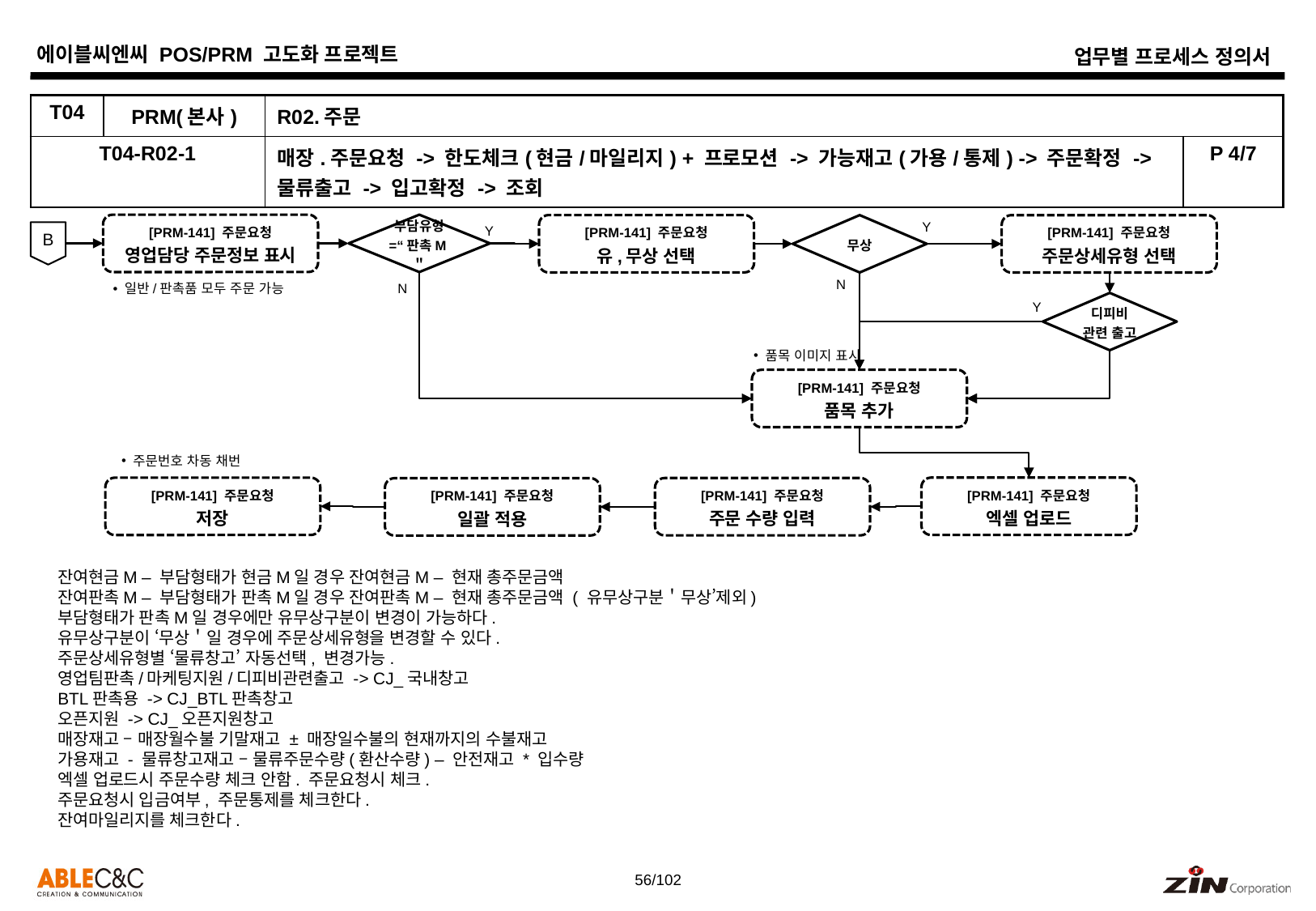

| T04 | PRM(본사) | R02.주문 |  |
| --- | --- | --- | --- |
| T04-R02-1 |  | 매장.주문요청 -> 한도체크(현금/마일리지) + 프로모션 -> 가능재고(가용/통제) -> 주문확정 -> 물류출고 -> 입고확정 -> 조회 | P 4/7 |
Y
[PRM-141] 주문요청
영업담당 주문정보 표시
부담유형
=“판촉M＂
[PRM-141] 주문요청
유,무상 선택
무상
[PRM-141] 주문요청
주문상세유형 선택
Y
B
N
N
일반/판촉품 모두 주문 가능
Y
디피비
관련 출고
품목 이미지 표시
[PRM-141] 주문요청
품목 추가
주문번호 차동 채번
[PRM-141] 주문요청
엑셀 업로드
[PRM-141] 주문요청
저장
[PRM-141] 주문요청
주문 수량 입력
[PRM-141] 주문요청
일괄 적용
잔여현금M – 부담형태가 현금M일 경우 잔여현금M – 현재 총주문금액
잔여판촉M – 부담형태가 판촉M일 경우 잔여판촉M – 현재 총주문금액 ( 유무상구분＇무상’제외)
부담형태가 판촉M일 경우에만 유무상구분이 변경이 가능하다.
유무상구분이 ‘무상＇일 경우에 주문상세유형을 변경할 수 있다.
주문상세유형별 ‘물류창고’ 자동선택, 변경가능.
영업팀판촉/마케팅지원/디피비관련출고 -> CJ_국내창고
BTL판촉용 -> CJ_BTL판촉창고
오픈지원 -> CJ_오픈지원창고
매장재고 – 매장월수불 기말재고 ± 매장일수불의 현재까지의 수불재고
가용재고 - 물류창고재고 – 물류주문수량(환산수량) – 안전재고 * 입수량
엑셀 업로드시 주문수량 체크 안함. 주문요청시 체크.
주문요청시 입금여부, 주문통제를 체크한다.
잔여마일리지를 체크한다.